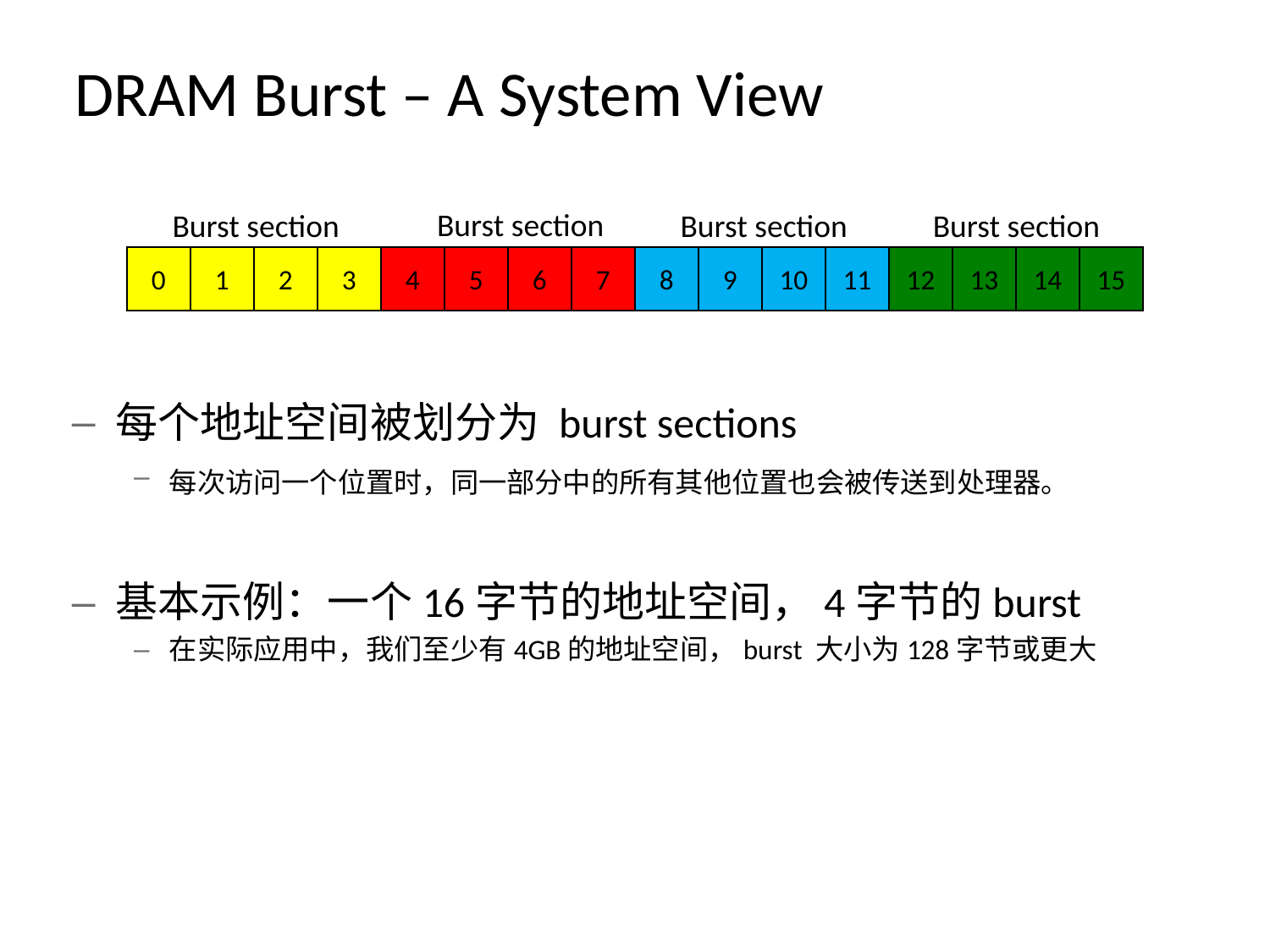

9
# DRAM Burst – A System View
Burst section
Burst section
Burst section
Burst section

0

1

2

3

4

5

6

7

8

9

10

11

12

13

14

15
每个地址空间被划分为 burst sections
每次访问一个位置时，同一部分中的所有其他位置也会被传送到处理器。

基本示例：一个16字节的地址空间，4字节的burst
在实际应用中，我们至少有4GB的地址空间，burst 大小为128字节或更大